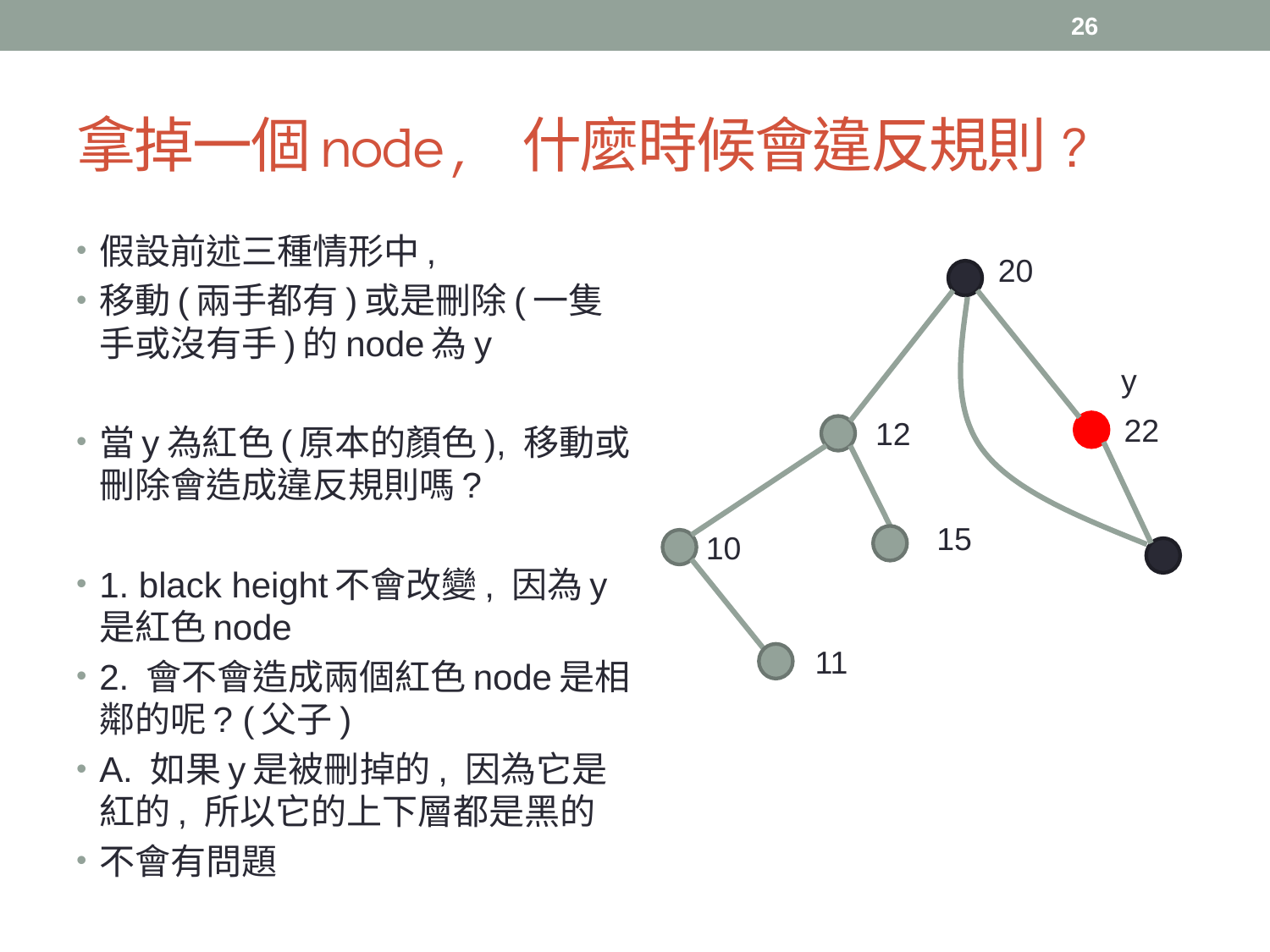

26
# 拿掉一個node, 什麼時候會違反規則?
假設前述三種情形中,
移動(兩手都有)或是刪除(一隻手或沒有手)的node為y

當y為紅色(原本的顏色), 移動或刪除會造成違反規則嗎?

1. black height不會改變, 因為y是紅色node
2. 會不會造成兩個紅色node是相鄰的呢? (父子)
A. 如果y是被刪掉的, 因為它是紅的, 所以它的上下層都是黑的
不會有問題

20

y
22
12

15
10

11